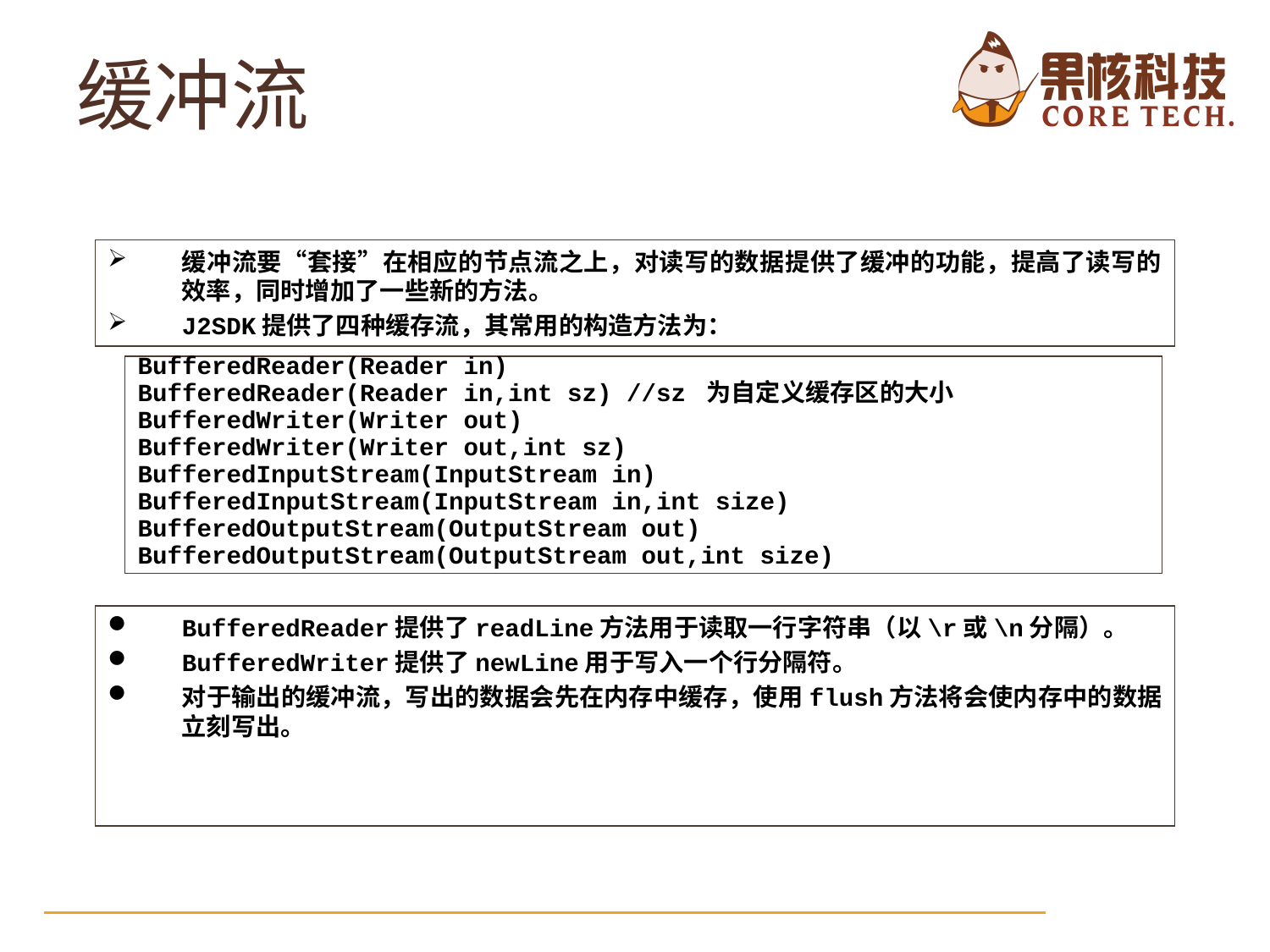

# 缓冲流
缓冲流要“套接”在相应的节点流之上，对读写的数据提供了缓冲的功能，提高了读写的效率，同时增加了一些新的方法。
J2SDK提供了四种缓存流，其常用的构造方法为：
BufferedReader(Reader in)
BufferedReader(Reader in,int sz) //sz 为自定义缓存区的大小
BufferedWriter(Writer out)
BufferedWriter(Writer out,int sz)
BufferedInputStream(InputStream in)
BufferedInputStream(InputStream in,int size)
BufferedOutputStream(OutputStream out)
BufferedOutputStream(OutputStream out,int size)
BufferedReader提供了readLine方法用于读取一行字符串（以\r或\n分隔）。
BufferedWriter提供了newLine用于写入一个行分隔符。
对于输出的缓冲流，写出的数据会先在内存中缓存，使用flush方法将会使内存中的数据立刻写出。